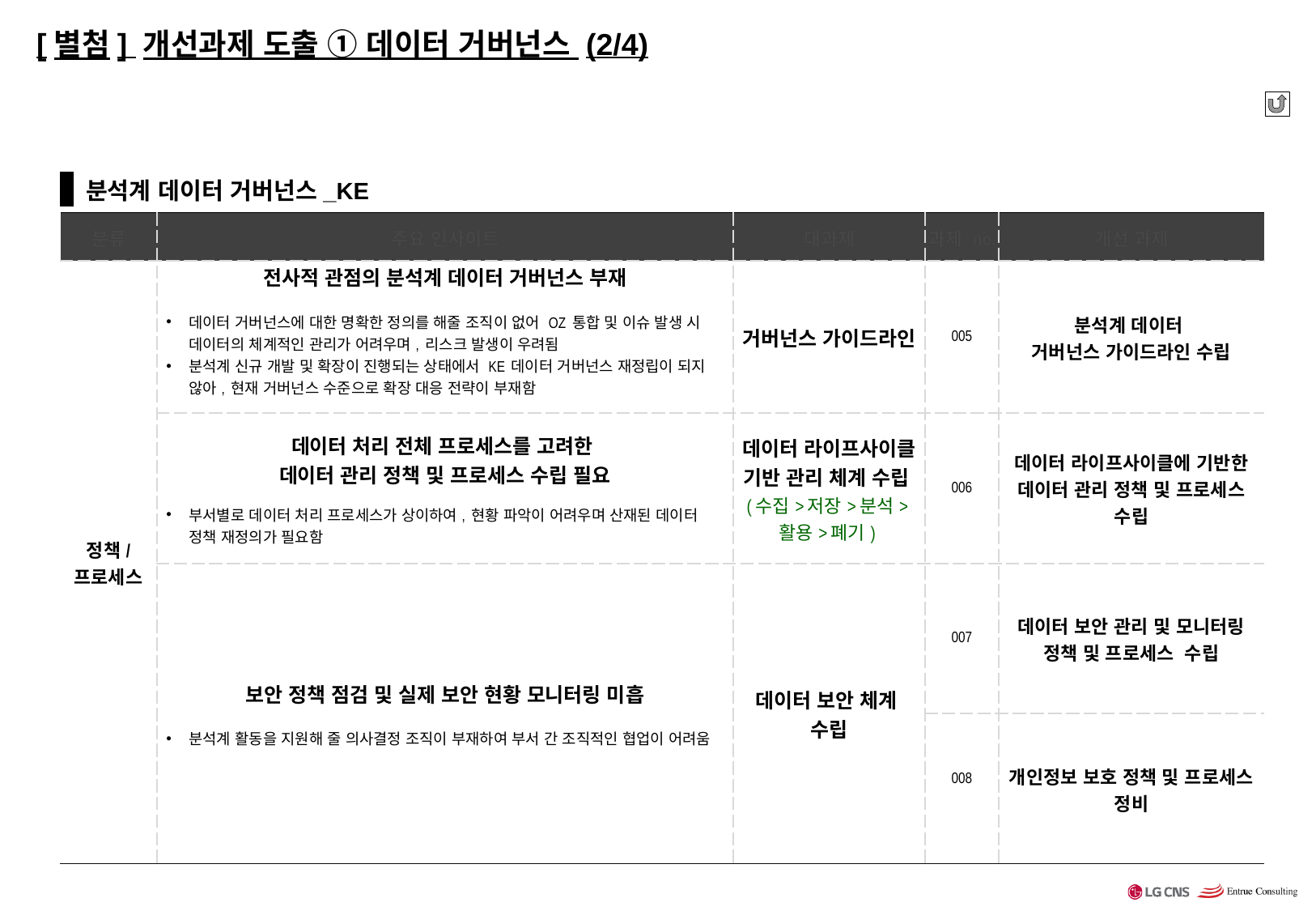

# [별첨] 개선과제 도출 ① 데이터 거버넌스 (2/4)

   분석계 데이터 거버넌스_KE
   분석계 데이터 거버넌스_KE
| 분류 | 주요 인사이트 | 대과제 | 과제 no. | 개선 과제 |
| --- | --- | --- | --- | --- |
| 정책/ 프로세스 | 전사적 관점의 분석계 데이터 거버넌스 부재 데이터 거버넌스에 대한 명확한 정의를 해줄 조직이 없어 OZ 통합 및 이슈 발생 시 데이터의 체계적인 관리가 어려우며, 리스크 발생이 우려됨 분석계 신규 개발 및 확장이 진행되는 상태에서 KE 데이터 거버넌스 재정립이 되지 않아, 현재 거버넌스 수준으로 확장 대응 전략이 부재함 | 거버넌스 가이드라인 | 005 | 분석계 데이터 거버넌스 가이드라인 수립 |
|  | 데이터 처리 전체 프로세스를 고려한 데이터 관리 정책 및 프로세스 수립 필요 부서별로 데이터 처리 프로세스가 상이하여, 현황 파악이 어려우며 산재된 데이터 정책 재정의가 필요함 | 데이터 라이프사이클 기반 관리 체계 수립(수집>저장>분석>활용>폐기) | 006 | 데이터 라이프사이클에 기반한 데이터 관리 정책 및 프로세스 수립 |
|  | 보안 정책 점검 및 실제 보안 현황 모니터링 미흡 분석계 활동을 지원해 줄 의사결정 조직이 부재하여 부서 간 조직적인 협업이 어려움 | 데이터 보안 체계 수립 | 007 | 데이터 보안 관리 및 모니터링 정책 및 프로세스 수립 |
|  |  |  | 008 | 개인정보 보호 정책 및 프로세스 정비 |